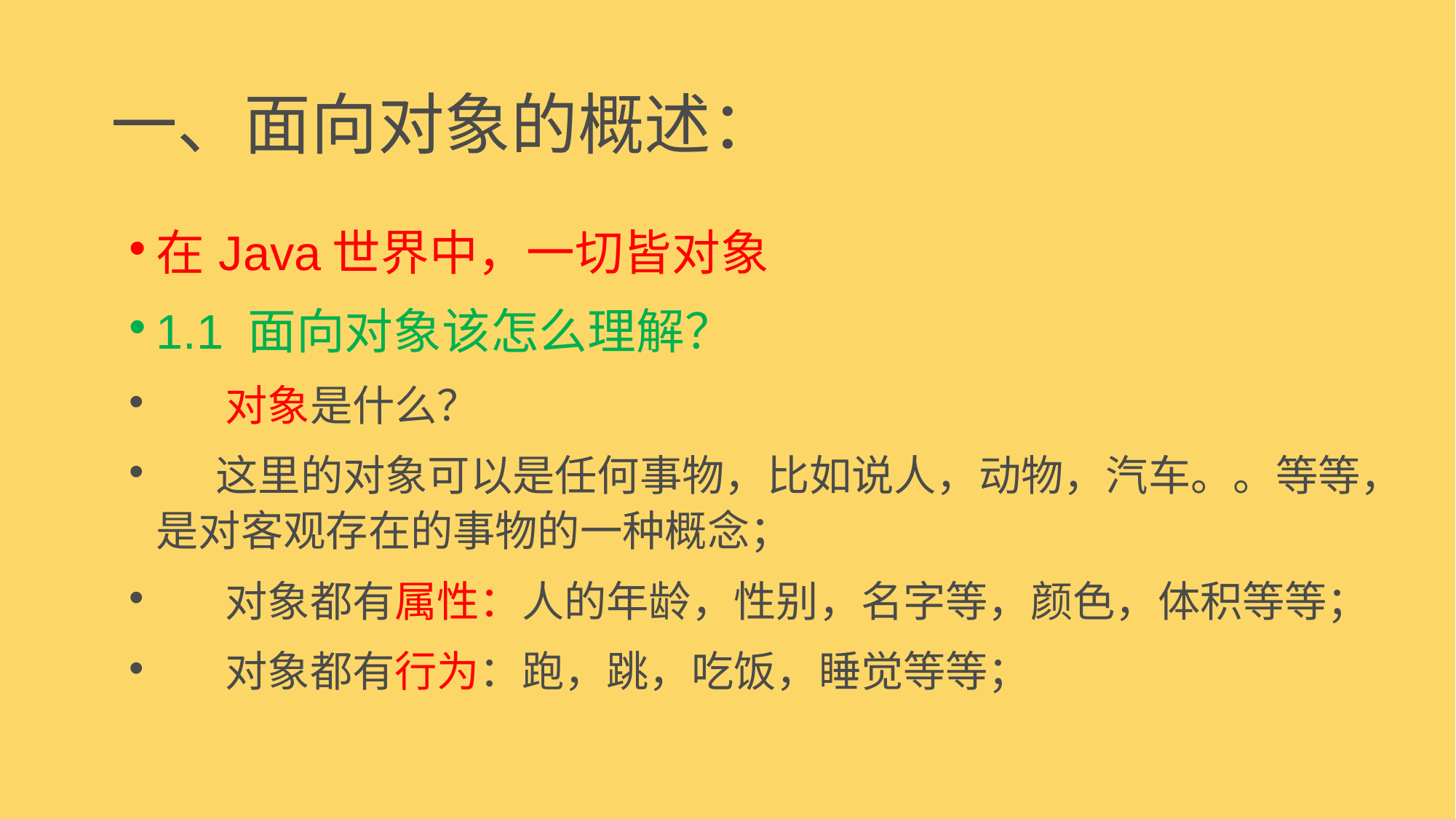

一、面向对象的概述：
在Java世界中，一切皆对象
1.1 面向对象该怎么理解？
      对象是什么？
     这里的对象可以是任何事物，比如说人，动物，汽车。。等等，是对客观存在的事物的一种概念；
      对象都有属性：人的年龄，性别，名字等，颜色，体积等等；
      对象都有行为：跑，跳，吃饭，睡觉等等；